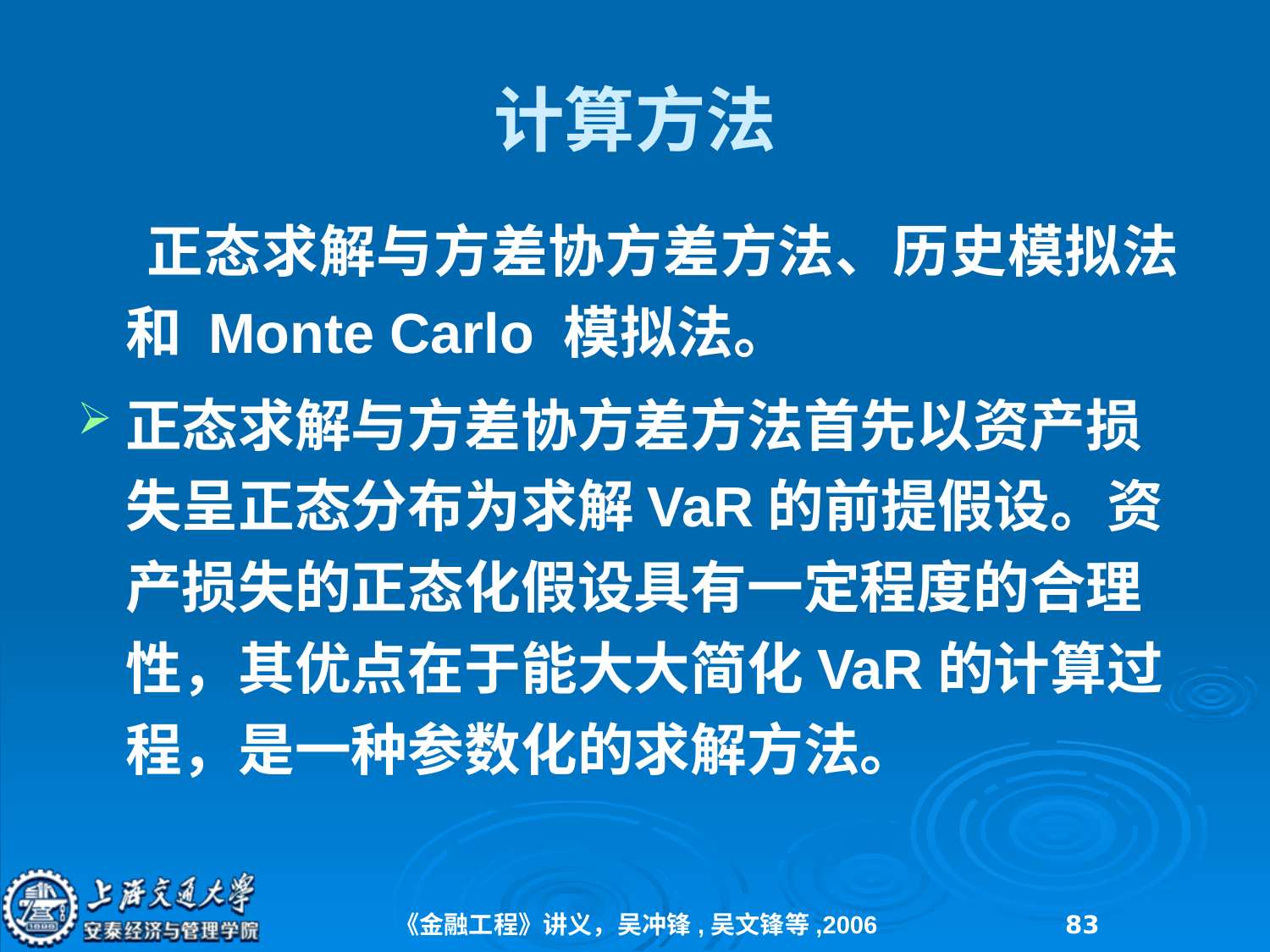

# 计算方法
    正态求解与方差协方差方法、历史模拟法和 Monte Carlo 模拟法。
正态求解与方差协方差方法首先以资产损失呈正态分布为求解VaR的前提假设。资产损失的正态化假设具有一定程度的合理性，其优点在于能大大简化VaR的计算过程，是一种参数化的求解方法。